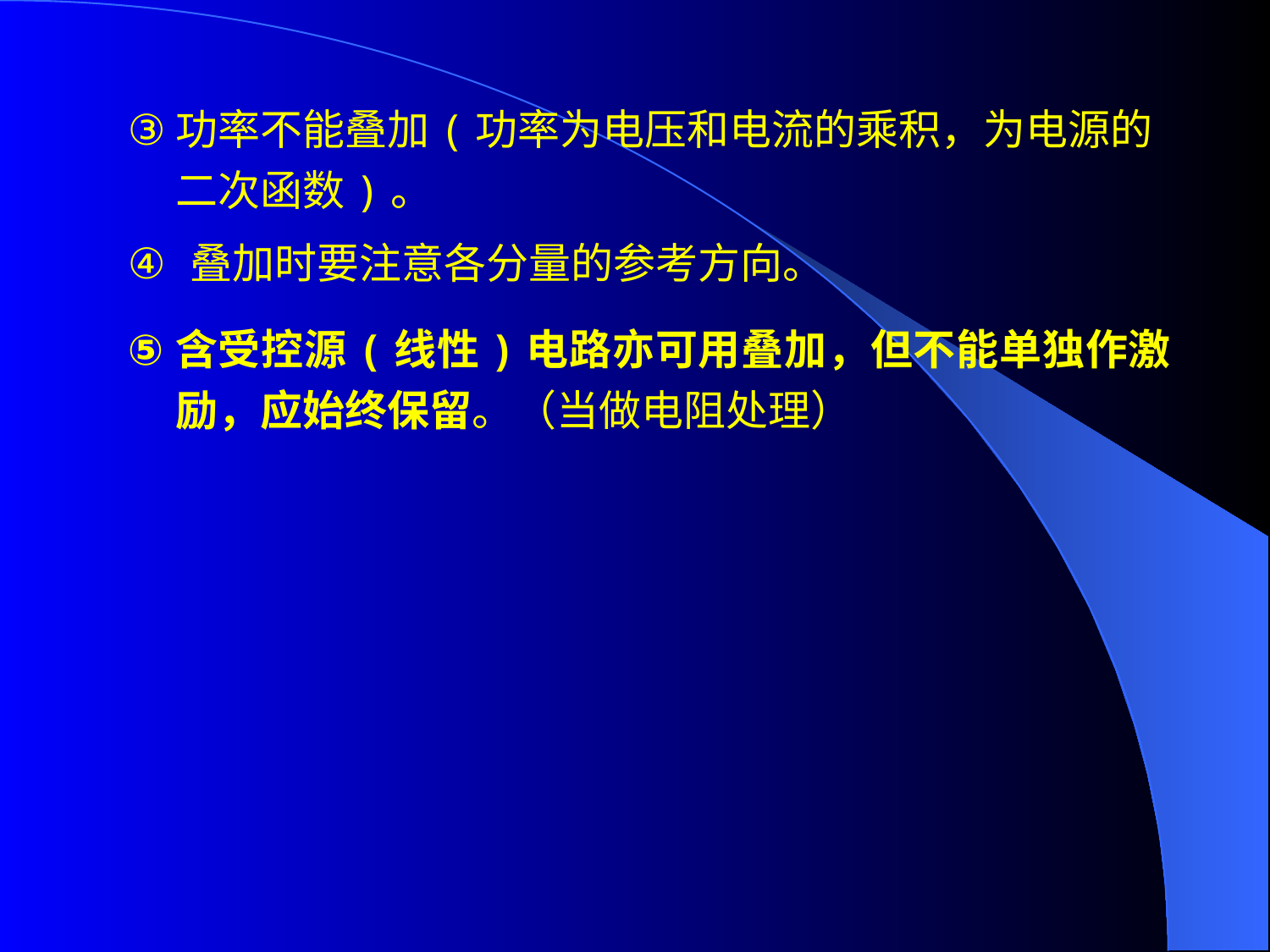

功率不能叠加(功率为电压和电流的乘积，为电源的二次函数)。
 叠加时要注意各分量的参考方向。
含受控源(线性)电路亦可用叠加，但不能单独作激励，应始终保留。（当做电阻处理）